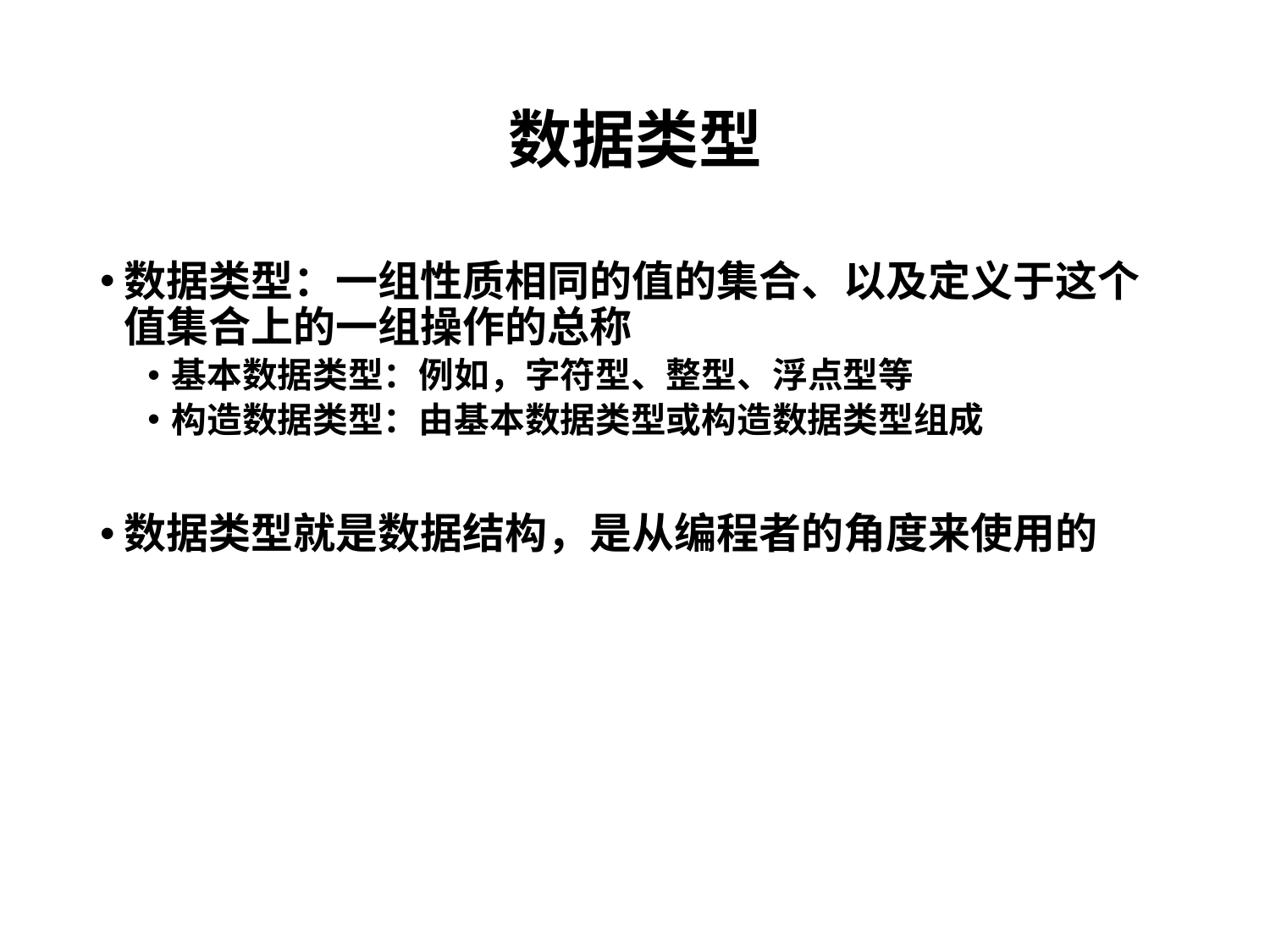

# 数据类型
数据类型：一组性质相同的值的集合、以及定义于这个值集合上的一组操作的总称
基本数据类型：例如，字符型、整型、浮点型等
构造数据类型：由基本数据类型或构造数据类型组成

数据类型就是数据结构，是从编程者的角度来使用的